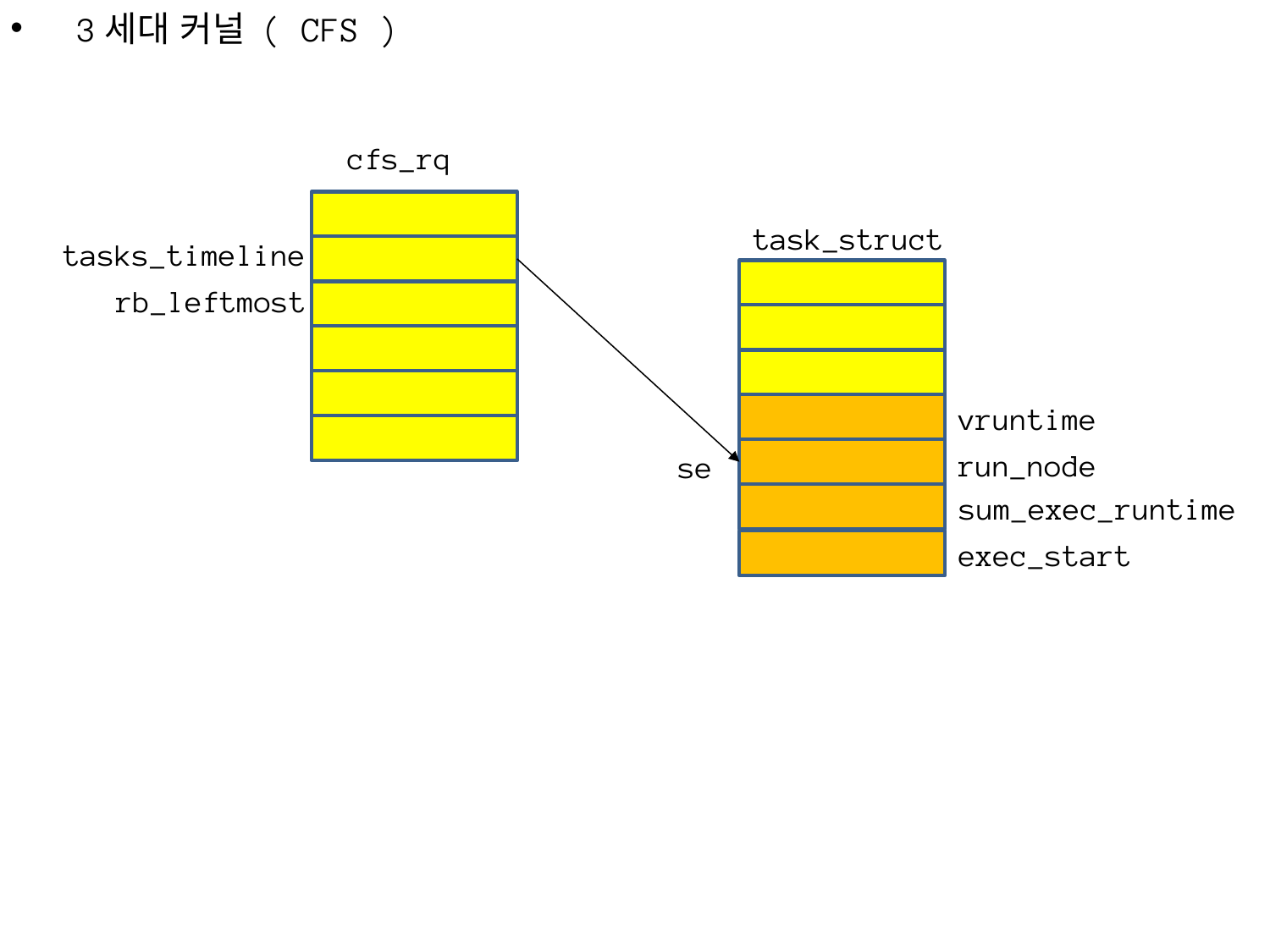

3세대 커널 ( CFS )

cfs_rq

task_struct
tasks_timeline

rb_leftmost

vruntime

run_node

se
sum_exec_runtime

exec_start